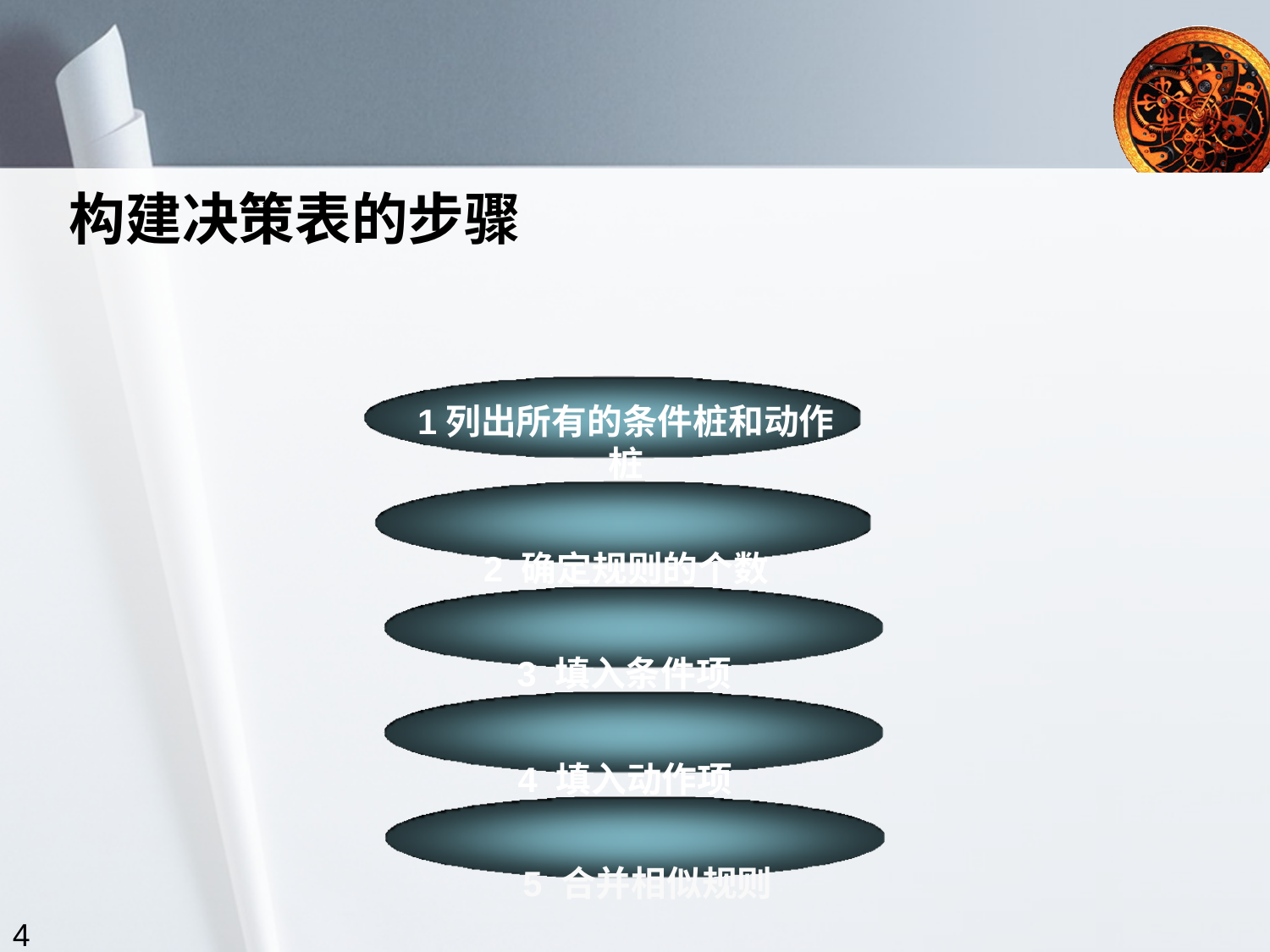

构建决策表的步骤

1列出所有的条件桩和动作桩

2 确定规则的个数

3 填入条件项

4 填入动作项

5 合并相似规则

4